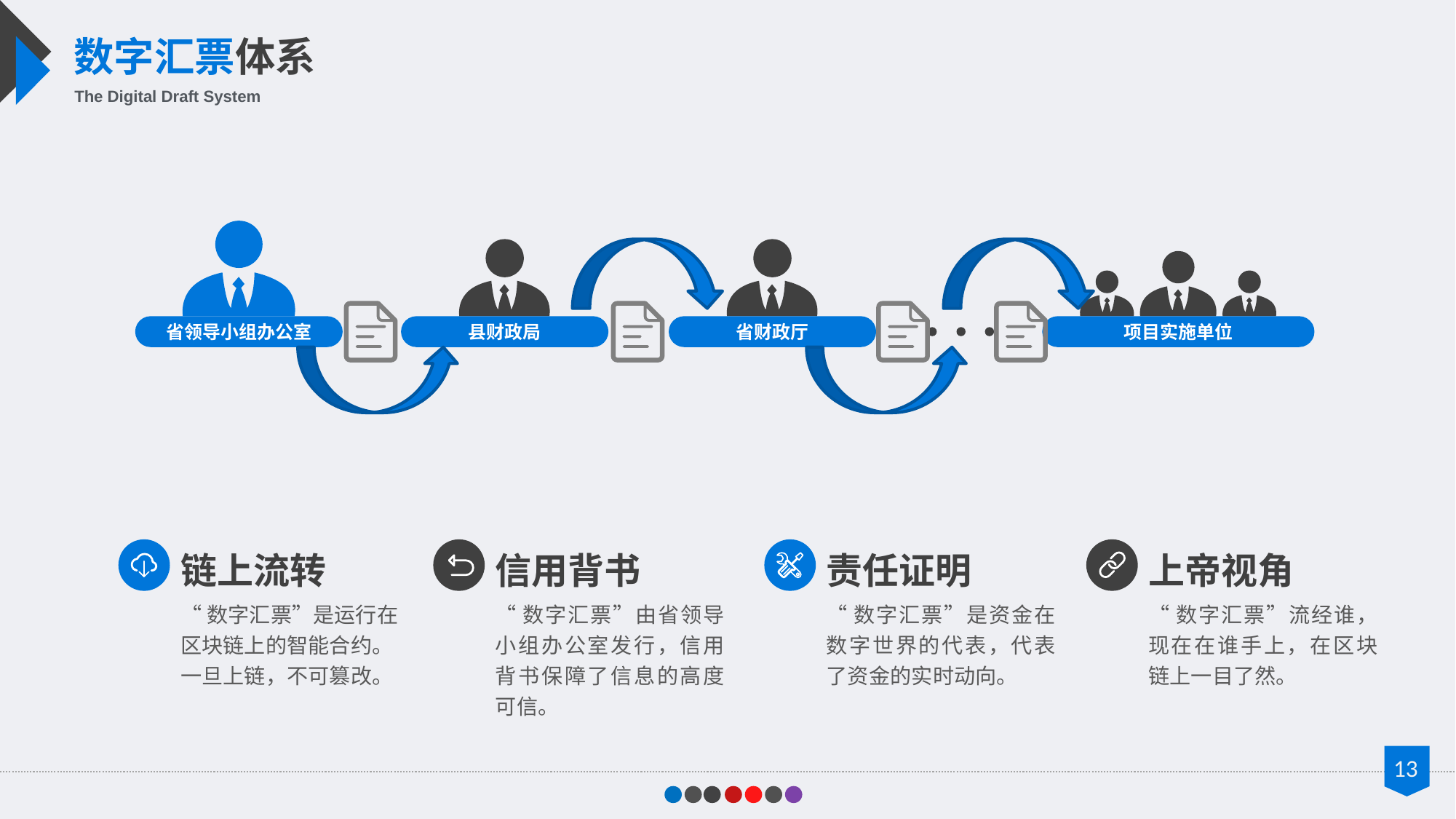

数字汇票体系

The Digital Draft System

省领导小组办公室

县财政局

省财政厅

项目实施单位

链上流转
“数字汇票”是运行在区块链上的智能合约。一旦上链，不可篡改。

信用背书
“数字汇票”由省领导小组办公室发行，信用背书保障了信息的高度可信。

责任证明
“数字汇票”是资金在数字世界的代表，代表了资金的实时动向。

上帝视角
“数字汇票”流经谁，现在在谁手上，在区块链上一目了然。

13